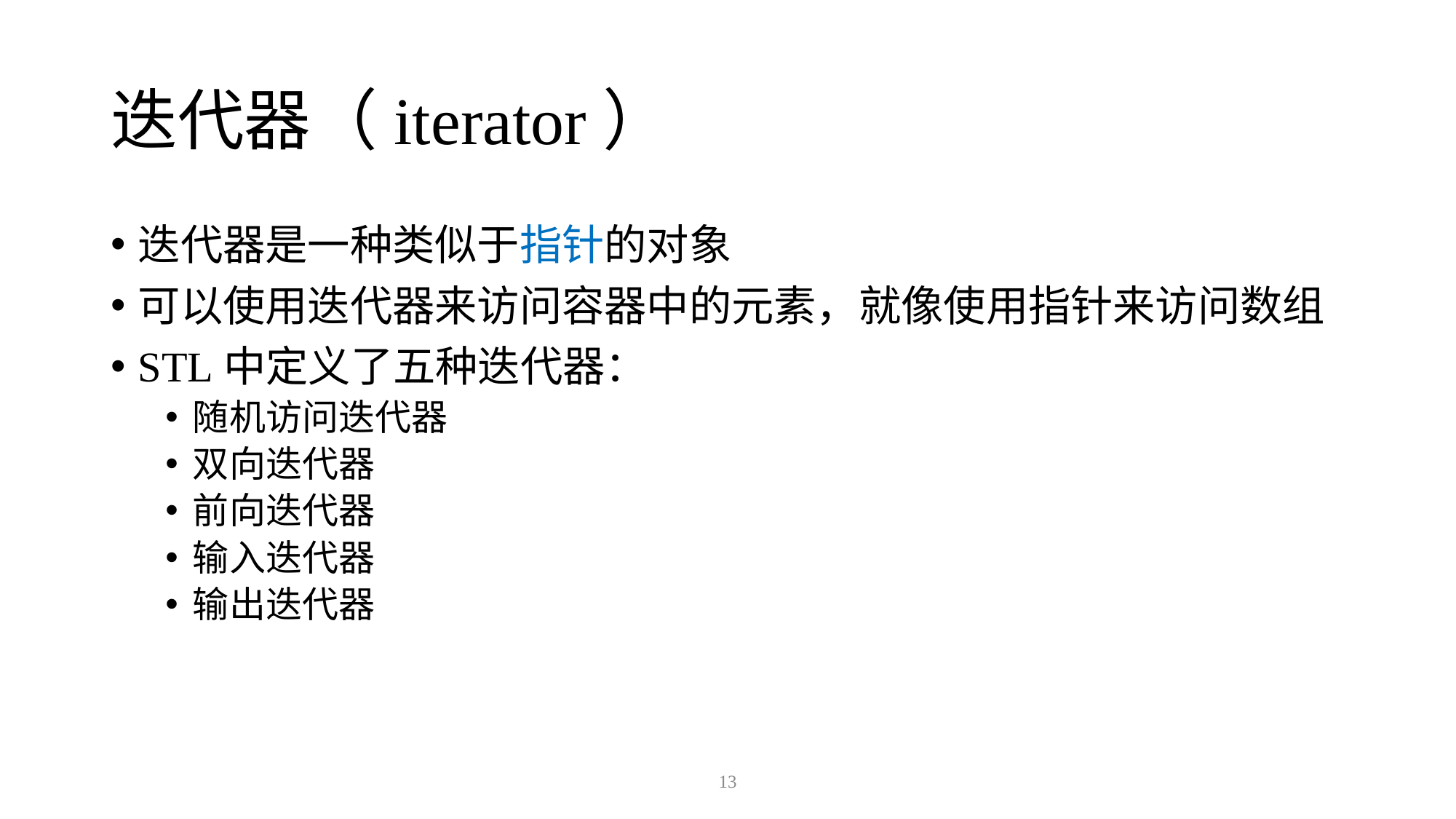

# 迭代器（iterator）
迭代器是一种类似于指针的对象
可以使用迭代器来访问容器中的元素，就像使用指针来访问数组
STL中定义了五种迭代器：
随机访问迭代器
双向迭代器
前向迭代器
输入迭代器
输出迭代器

13